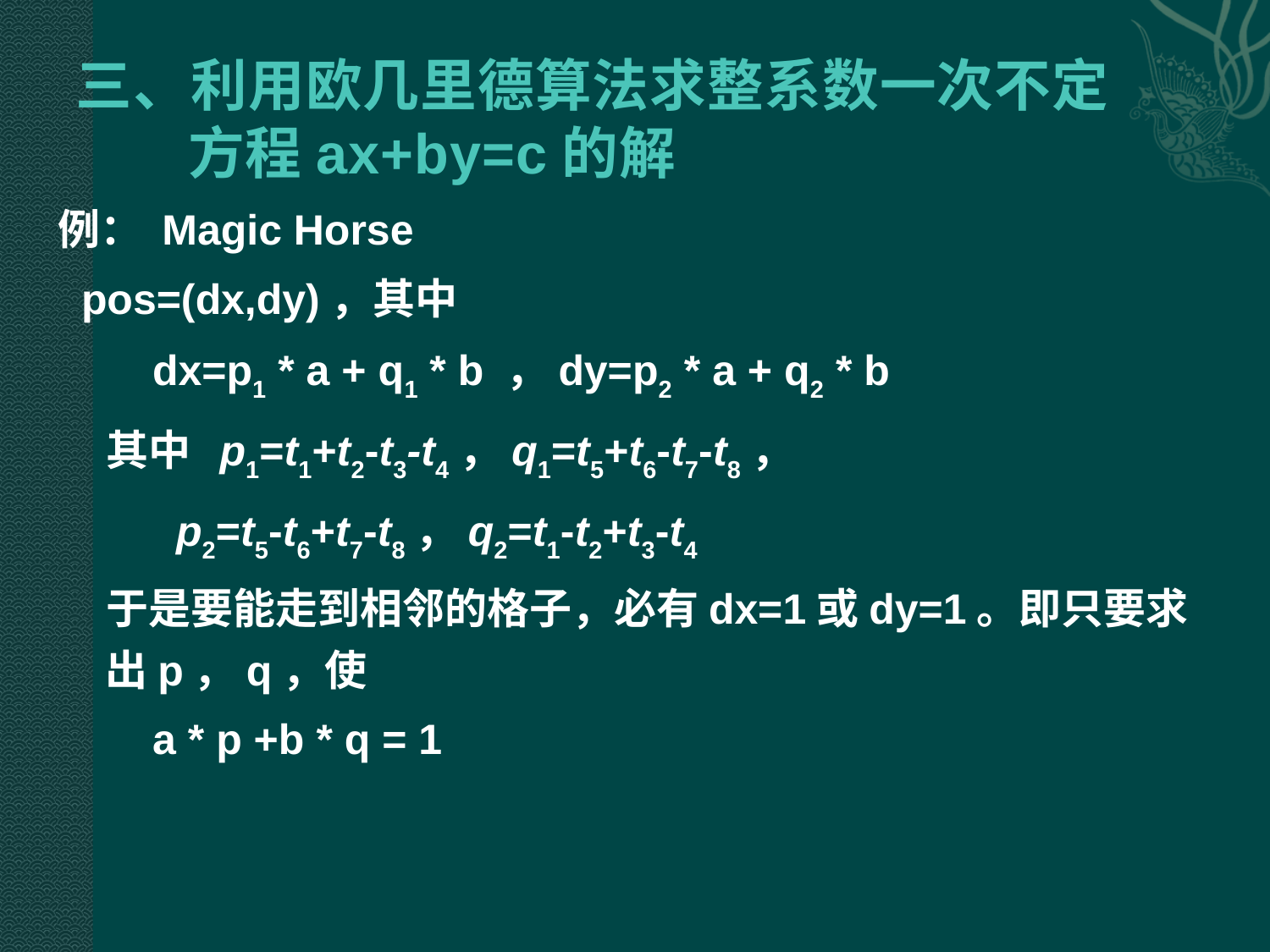

# 三、利用欧几里德算法求整系数一次不定方程ax+by=c的解
例： Magic Horse
  pos=(dx,dy)，其中
        dx=p1 * a + q1 * b ，dy=p2 * a + q2 * b
    其中  p1=t1+t2-t3-t4，q1=t5+t6-t7-t8，
          p2=t5-t6+t7-t8，q2=t1-t2+t3-t4
    于是要能走到相邻的格子，必有dx=1或dy=1。即只要求出p，q，使
        a * p +b * q = 1